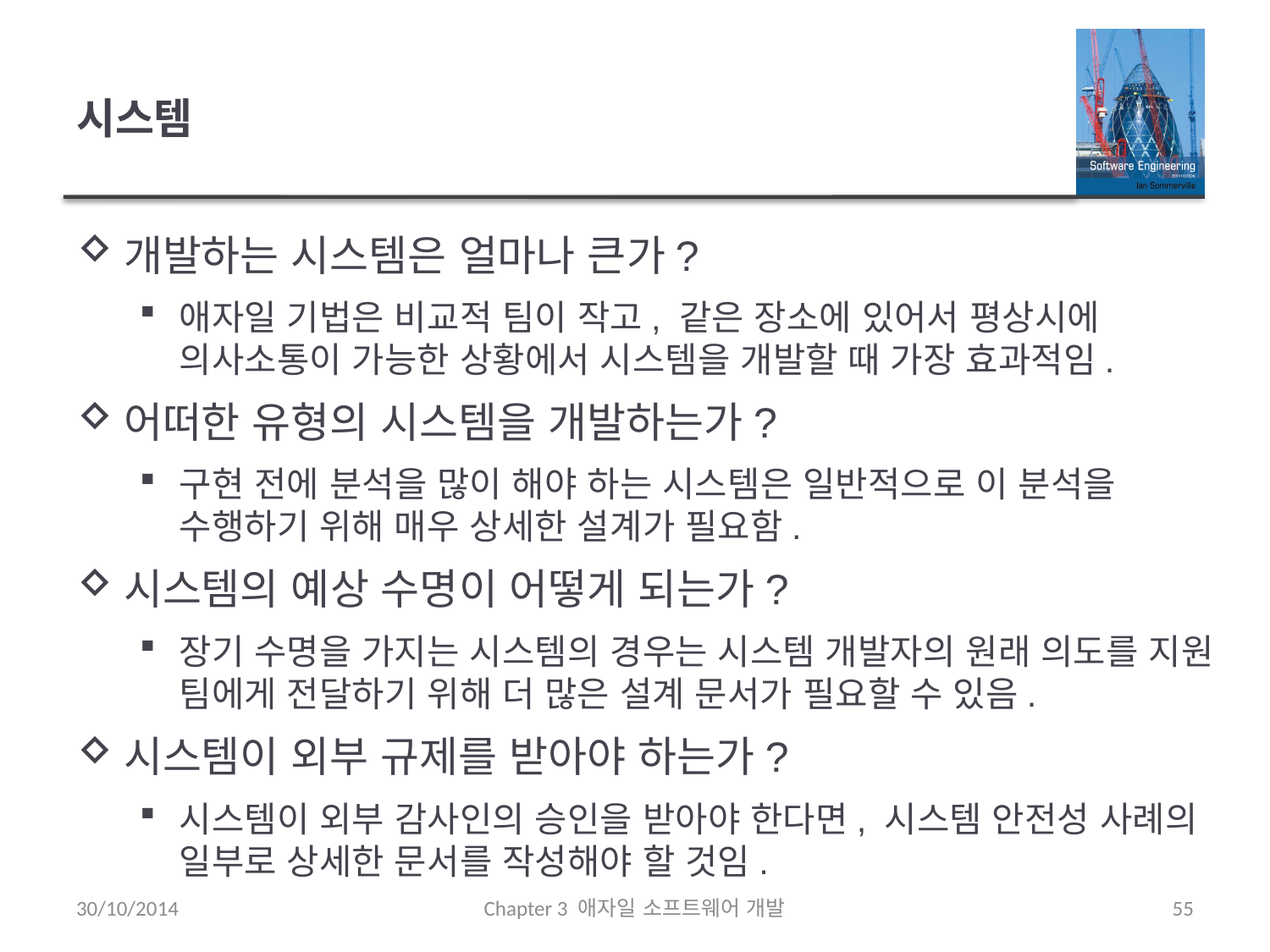

# 시스템
개발하는 시스템은 얼마나 큰가?
애자일 기법은 비교적 팀이 작고, 같은 장소에 있어서 평상시에 의사소통이 가능한 상황에서 시스템을 개발할 때 가장 효과적임.
어떠한 유형의 시스템을 개발하는가?
구현 전에 분석을 많이 해야 하는 시스템은 일반적으로 이 분석을 수행하기 위해 매우 상세한 설계가 필요함.
시스템의 예상 수명이 어떻게 되는가?
장기 수명을 가지는 시스템의 경우는 시스템 개발자의 원래 의도를 지원 팀에게 전달하기 위해 더 많은 설계 문서가 필요할 수 있음.
시스템이 외부 규제를 받아야 하는가?
시스템이 외부 감사인의 승인을 받아야 한다면, 시스템 안전성 사례의 일부로 상세한 문서를 작성해야 할 것임.

30/10/2014
Chapter 3 애자일 소프트웨어 개발
55